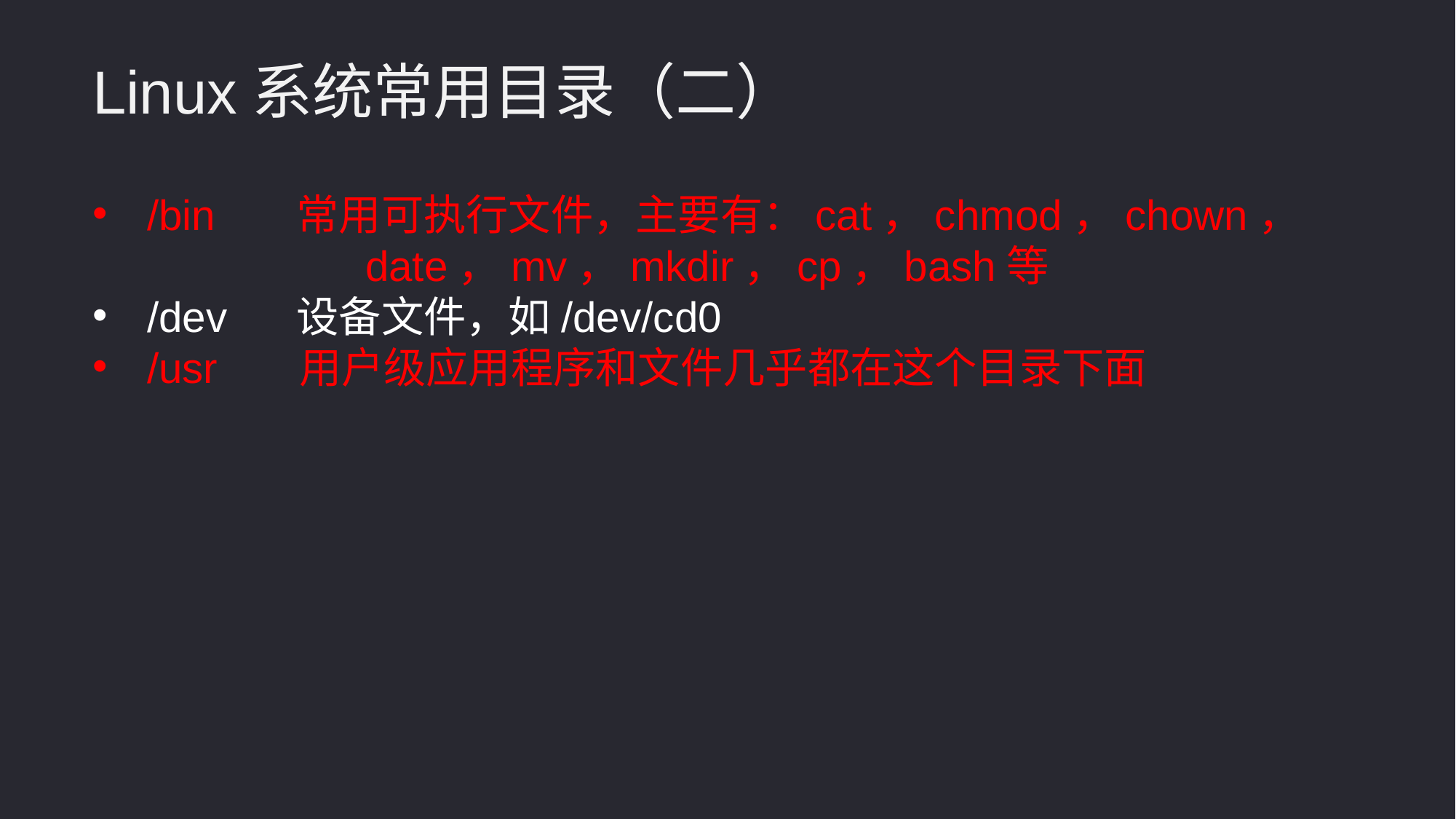

Linux系统常用目录（二）
/bin      常用可执行文件，主要有：cat，chmod，chown，			date，mv，mkdir，cp，bash等
/dev     设备文件，如/dev/cd0
/usr      用户级应用程序和文件几乎都在这个目录下面